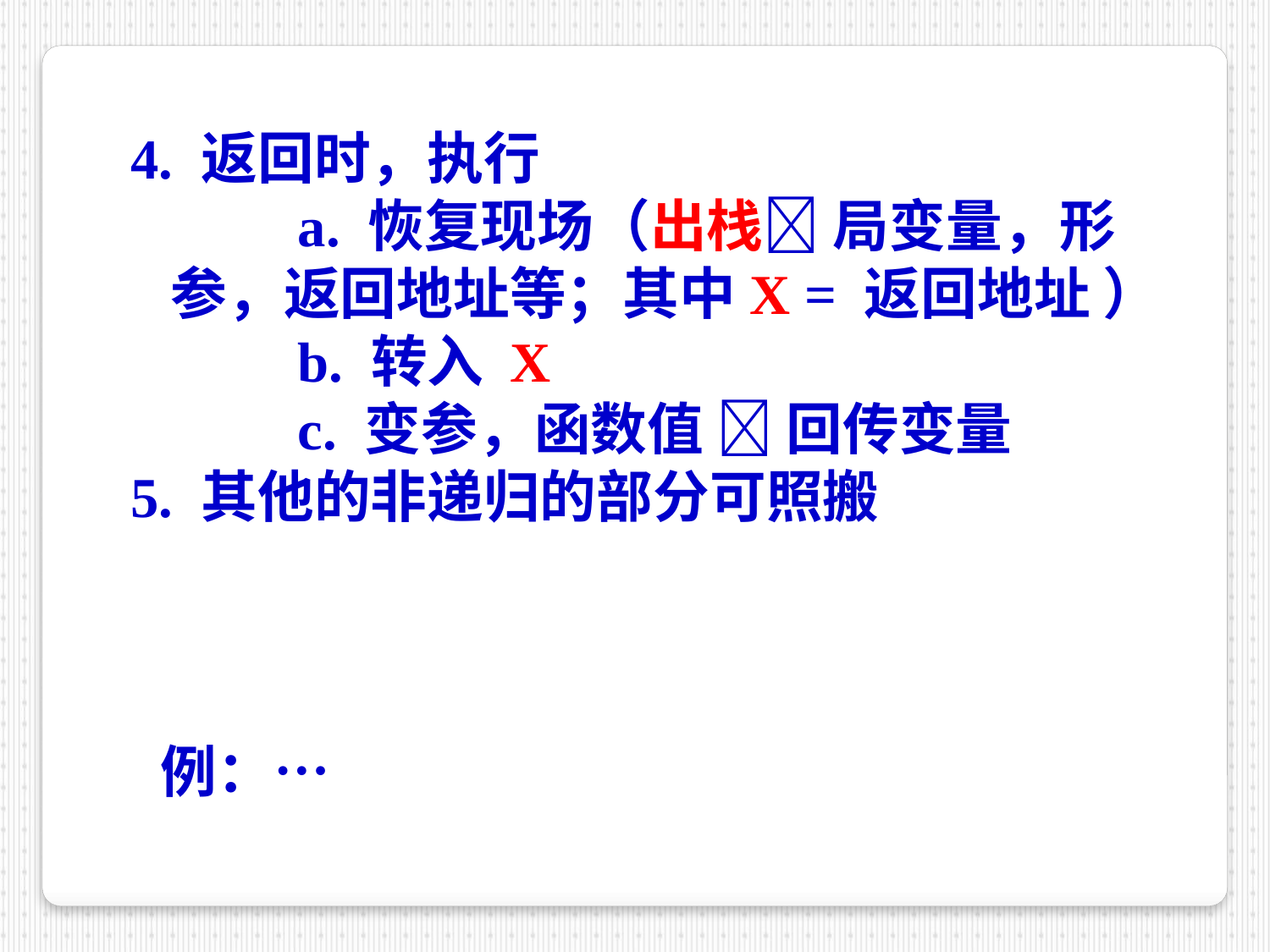

4. 返回时，执行
		a. 恢复现场（出栈→ 局变量，形参，返回地址等；其中X = 返回地址 ）
		b. 转入 X
		c. 变参，函数值 → 回传变量
5. 其他的非递归的部分可照搬

例：…